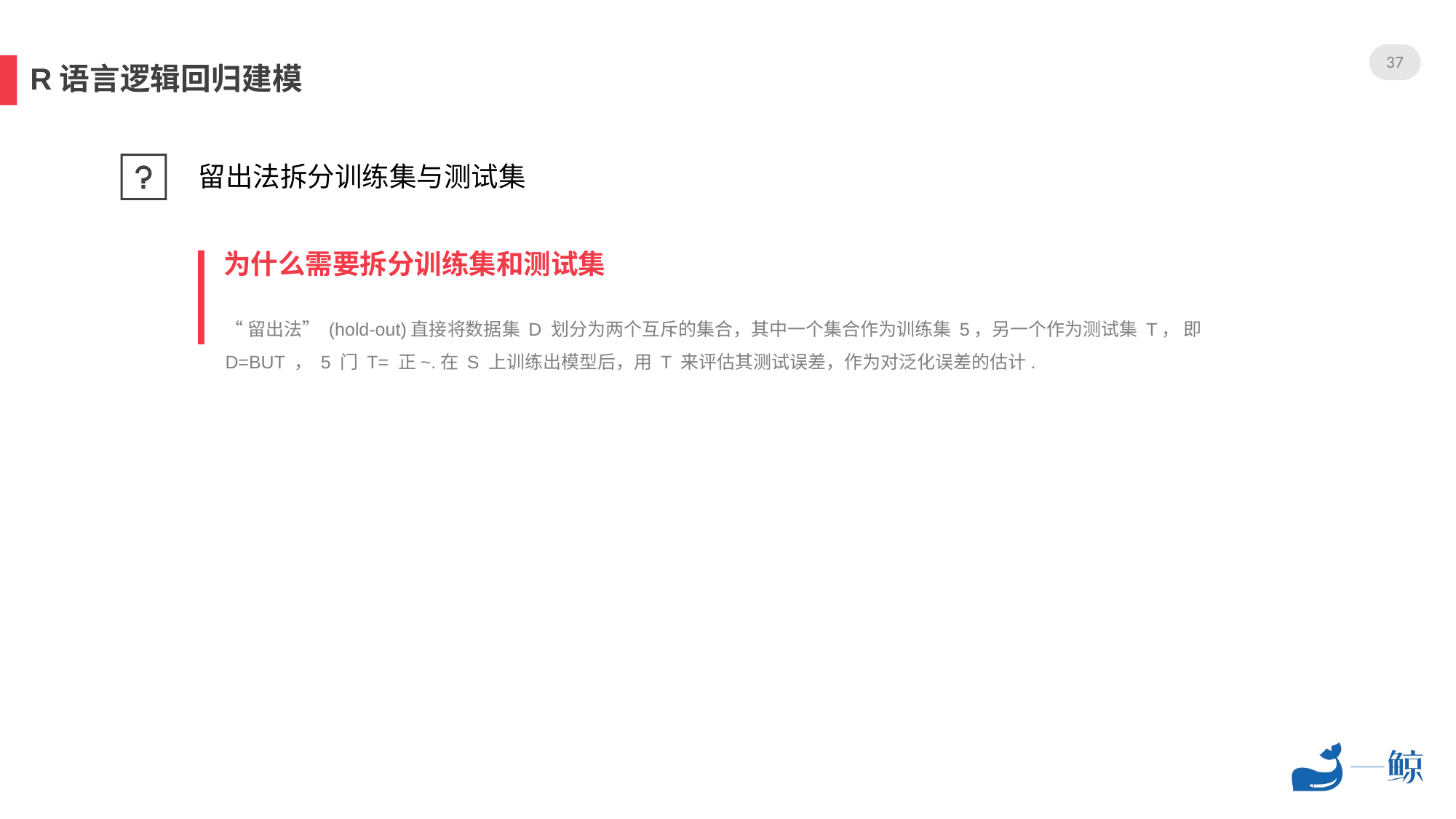

37
R语言逻辑回归建模

留出法拆分训练集与测试集
为什么需要拆分训练集和测试集
“留出法” (hold-out)直接将数据集 D 划分为两个互斥的集合，其中一个集合作为训练集 5，另一个作为测试集 T， 即 D=BUT ， 5 门 T= 正~.在 S 上训练出模型后，用 T 来评估其测试误差，作为对泛化误差的估计.